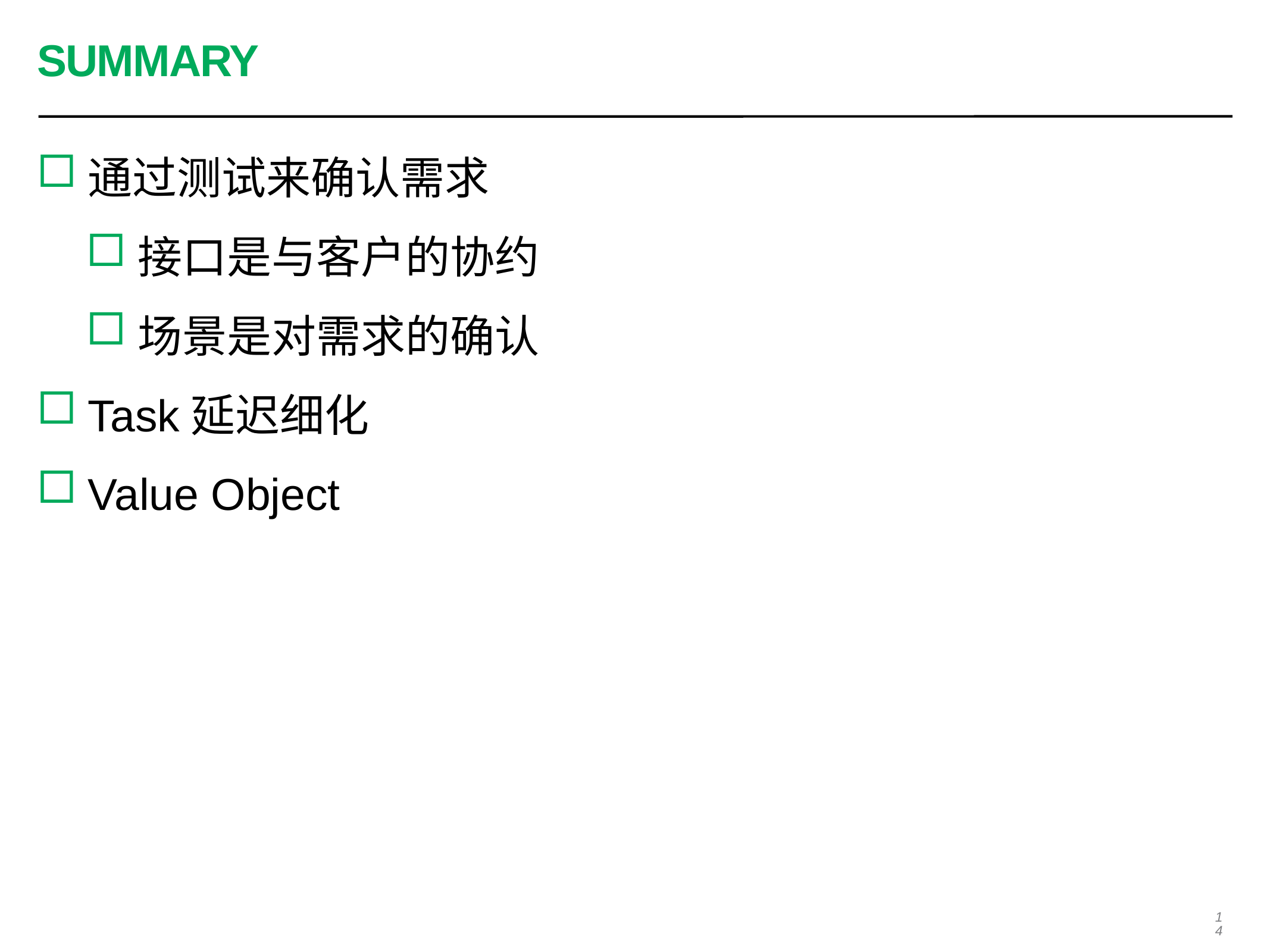

# SUMMARY
通过测试来确认需求
接口是与客户的协约
场景是对需求的确认
Task延迟细化
Value Object
14